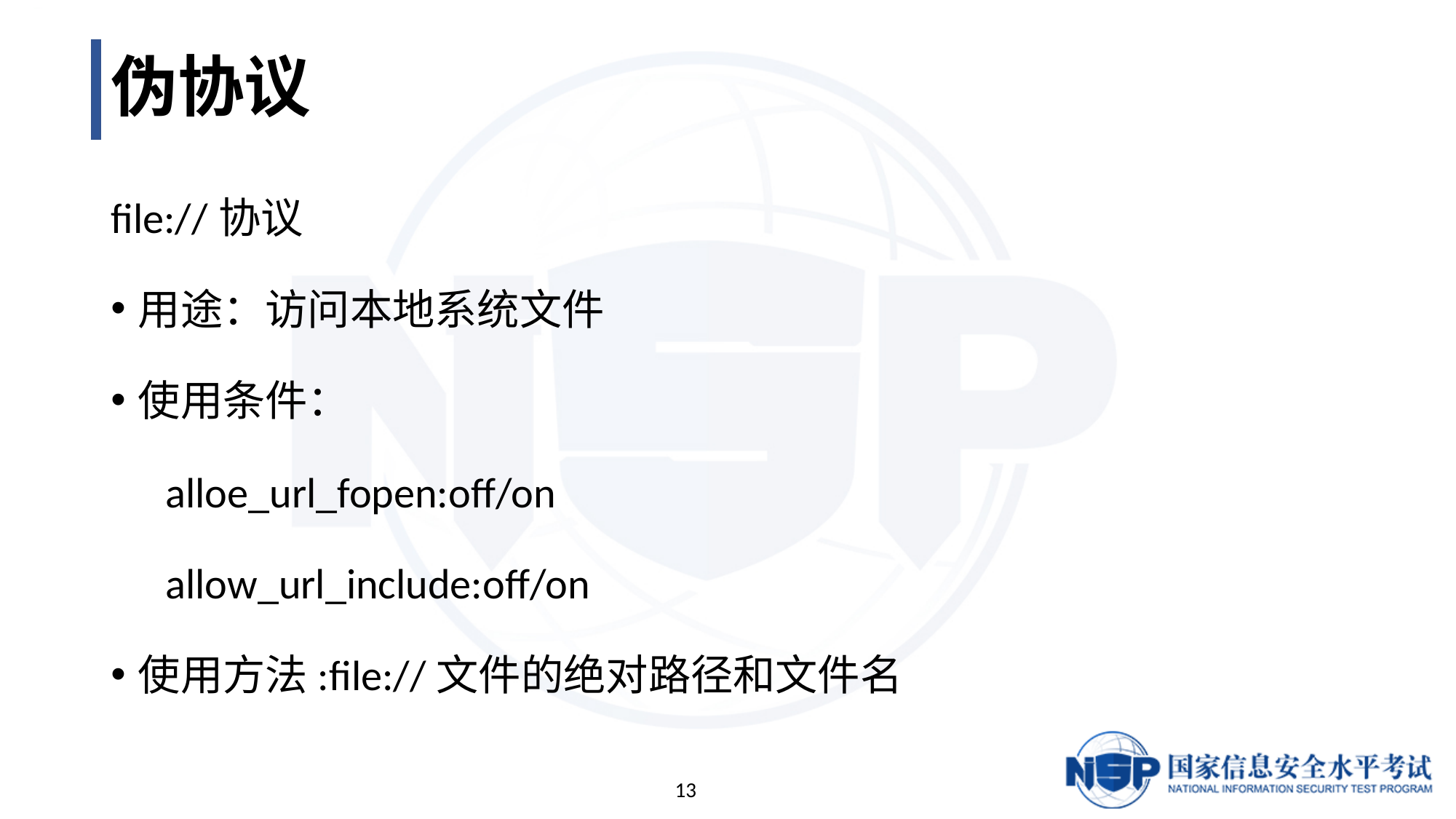

# 伪协议
file://协议
用途：访问本地系统文件
使用条件：
alloe_url_fopen:off/on
allow_url_include:off/on
使用方法:file://文件的绝对路径和文件名